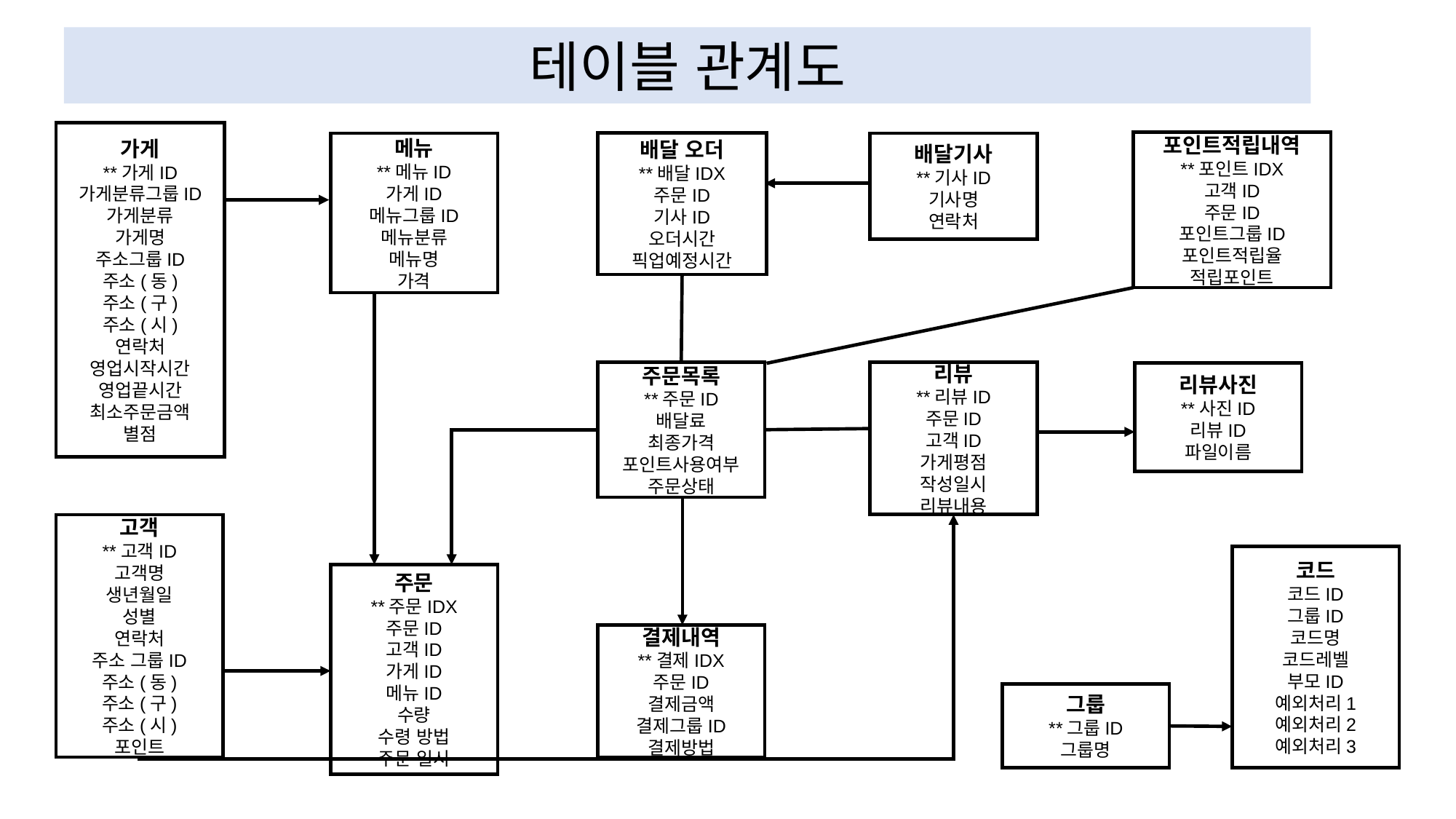

테이블 관계도
가게
**가게ID
가게분류그룹ID
가게분류
가게명
주소그룹ID
주소(동)
주소(구)
주소(시)
연락처
영업시작시간
영업끝시간
최소주문금액
별점
포인트적립내역
**포인트IDX
고객ID
주문ID
포인트그룹ID
포인트적립율
적립포인트
배달 오더
**배달IDX
주문ID
기사ID
오더시간
픽업예정시간
메뉴
**메뉴ID
가게ID
메뉴그룹ID
메뉴분류
메뉴명
가격
배달기사
**기사ID
기사명
연락처
주문목록
**주문ID
배달료
최종가격
포인트사용여부
주문상태
리뷰
**리뷰ID
주문ID
고객ID
가게평점
작성일시
리뷰내용
리뷰사진
**사진ID
리뷰ID
파일이름
고객
**고객ID
고객명
생년월일
성별
연락처
주소 그룹ID
주소(동)
주소(구)
주소(시)
포인트
코드
코드ID
그룹ID
코드명
코드레벨
부모ID
예외처리1
예외처리2
예외처리3
주문
**주문IDX
주문ID
고객ID
가게ID
메뉴ID
수량
수령 방법
주문 일시
결제내역
**결제IDX
주문ID
결제금액
결제그룹ID
결제방법
그룹
**그룹ID
그룹명